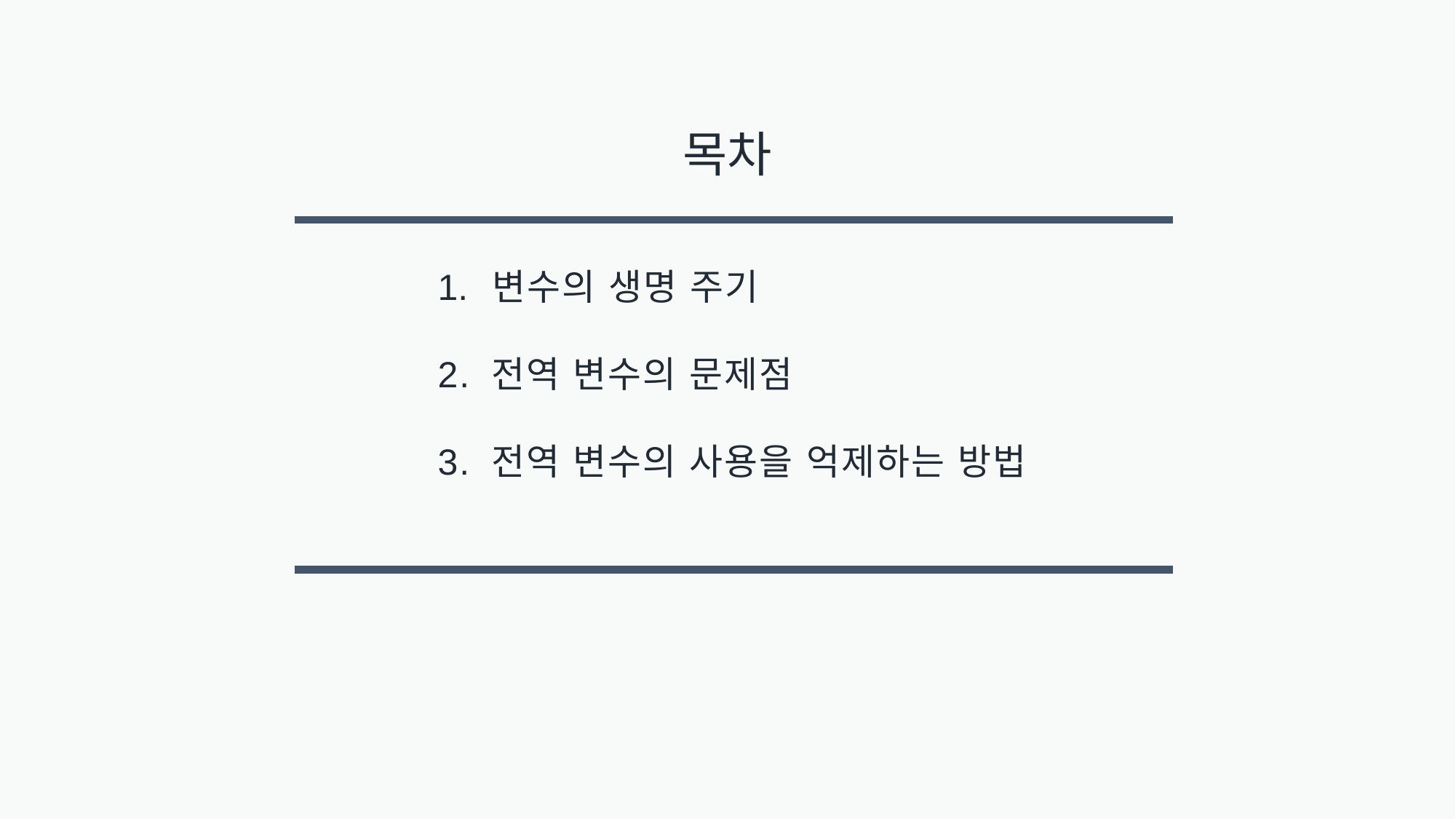

목차
변수의 생명 주기

2. 전역 변수의 문제점

3. 전역 변수의 사용을 억제하는 방법